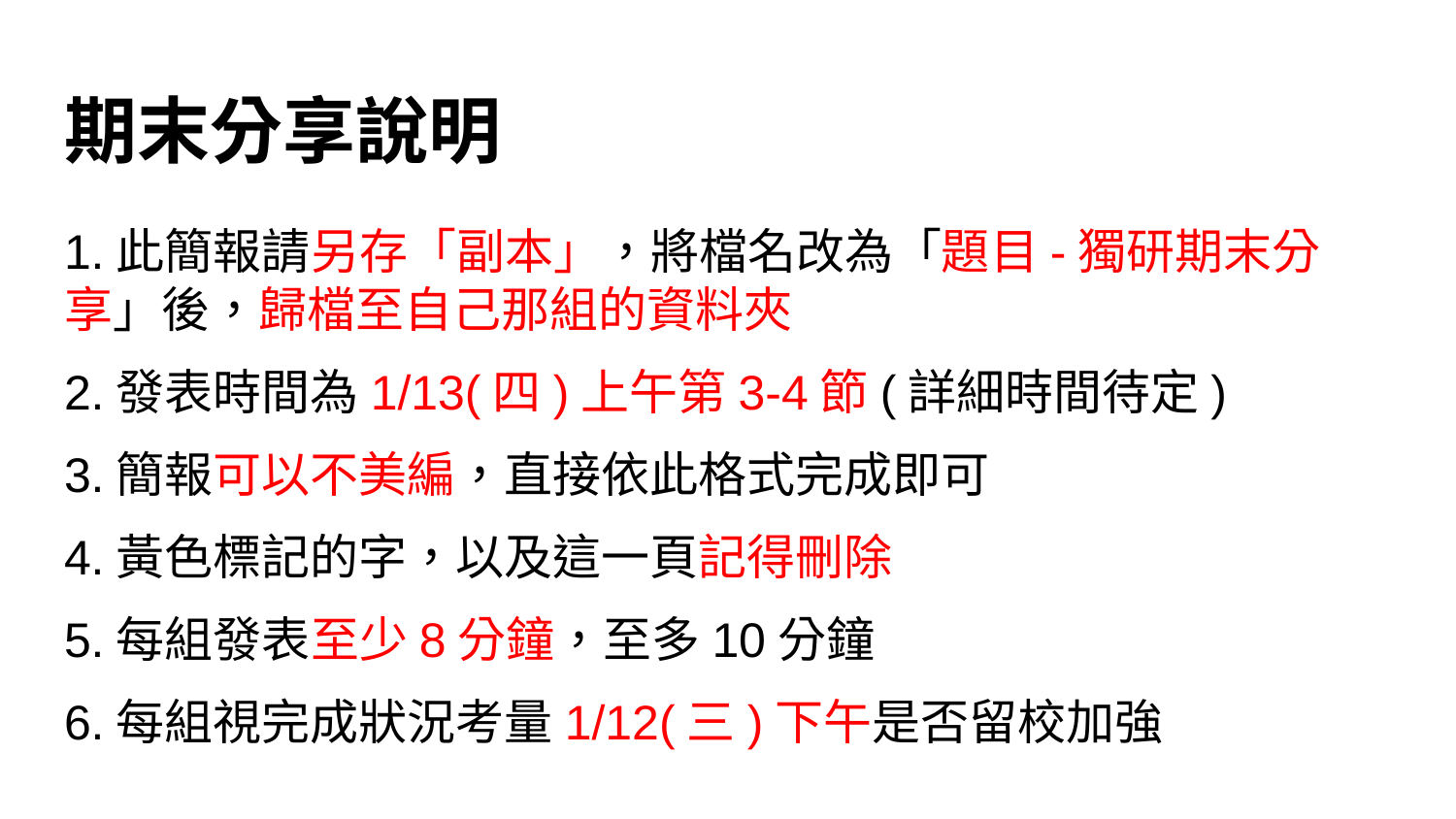

# 期末分享說明
1.此簡報請另存「副本」，將檔名改為「題目-獨研期末分享」後，歸檔至自己那組的資料夾
2.發表時間為1/13(四)上午第3-4節(詳細時間待定)
3.簡報可以不美編，直接依此格式完成即可
4.黃色標記的字，以及這一頁記得刪除
5.每組發表至少8分鐘，至多10分鐘
6.每組視完成狀況考量1/12(三)下午是否留校加強